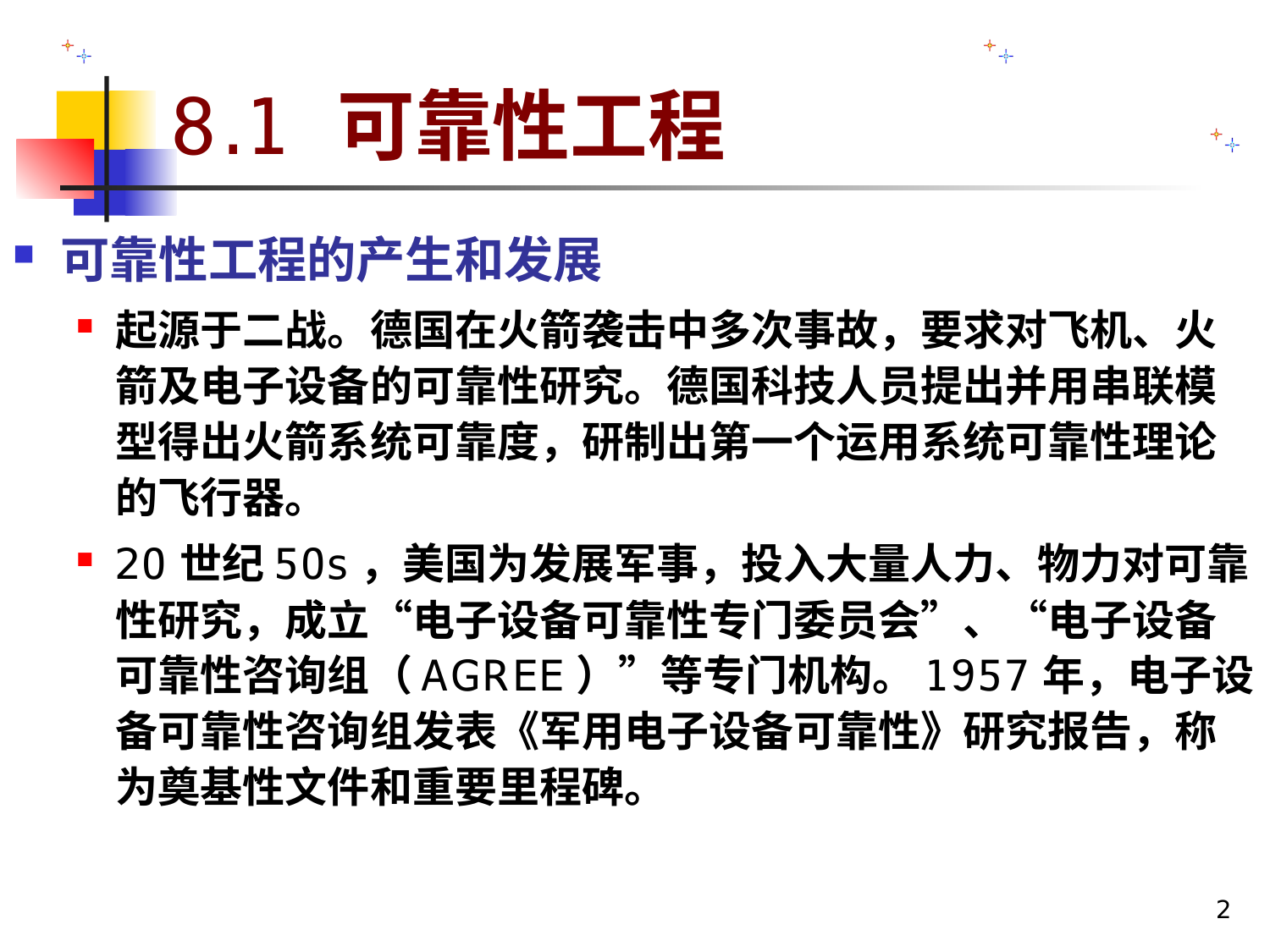

# 8.1 可靠性工程
可靠性工程的产生和发展
起源于二战。德国在火箭袭击中多次事故，要求对飞机、火箭及电子设备的可靠性研究。德国科技人员提出并用串联模型得出火箭系统可靠度，研制出第一个运用系统可靠性理论的飞行器。
20世纪50s，美国为发展军事，投入大量人力、物力对可靠性研究，成立“电子设备可靠性专门委员会”、“电子设备可靠性咨询组（AGREE）”等专门机构。1957年，电子设备可靠性咨询组发表《军用电子设备可靠性》研究报告，称为奠基性文件和重要里程碑。
2